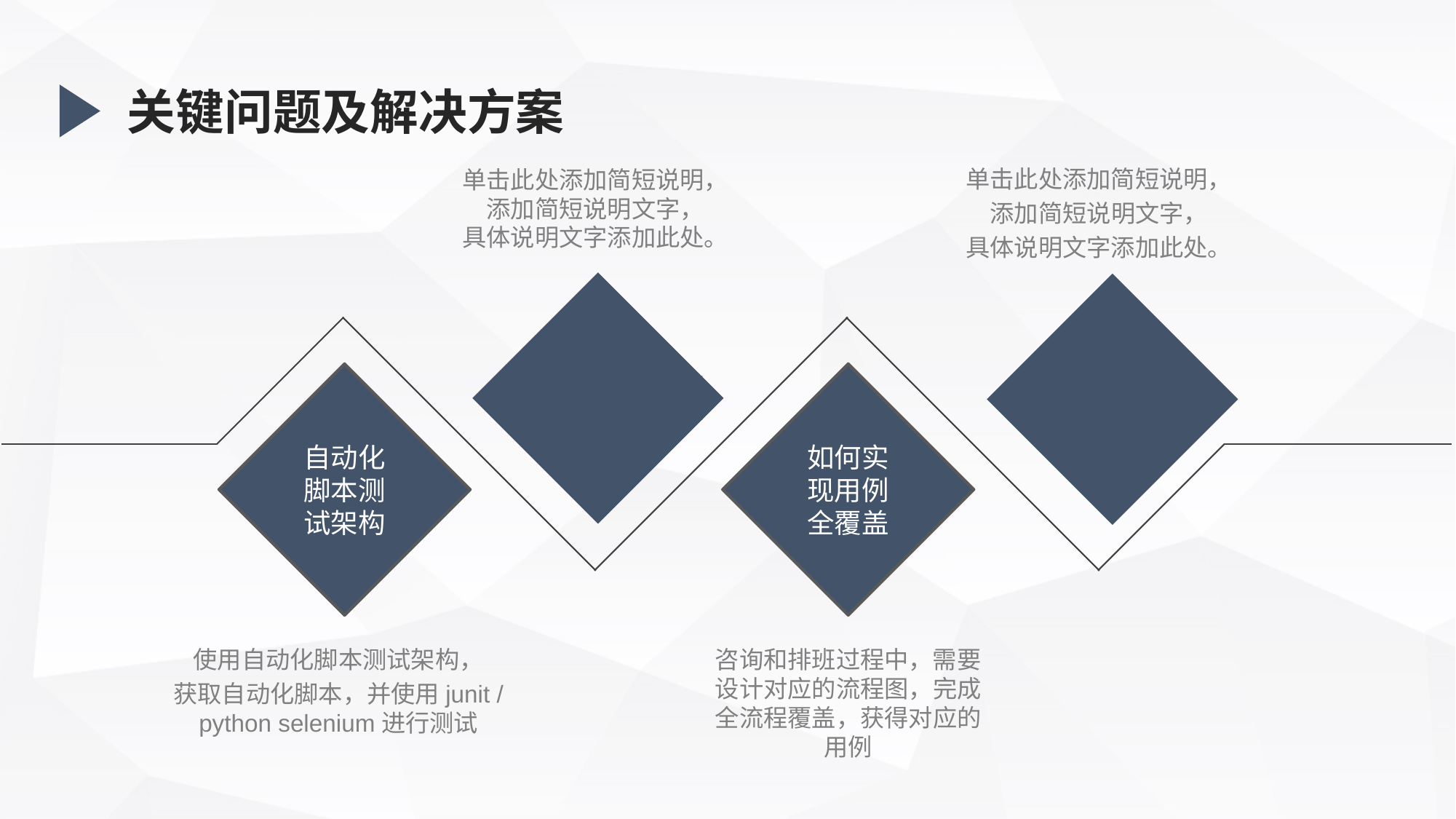

关键问题及解决方案

单击此处添加简短说明，
添加简短说明文字，
具体说明文字添加此处。
单击此处添加简短说明，
添加简短说明文字，
具体说明文字添加此处。

自动化脚本测试架构
如何实现用例全覆盖
使用自动化脚本测试架构，
获取自动化脚本，并使用junit / python selenium进行测试
咨询和排班过程中，需要设计对应的流程图，完成全流程覆盖，获得对应的用例